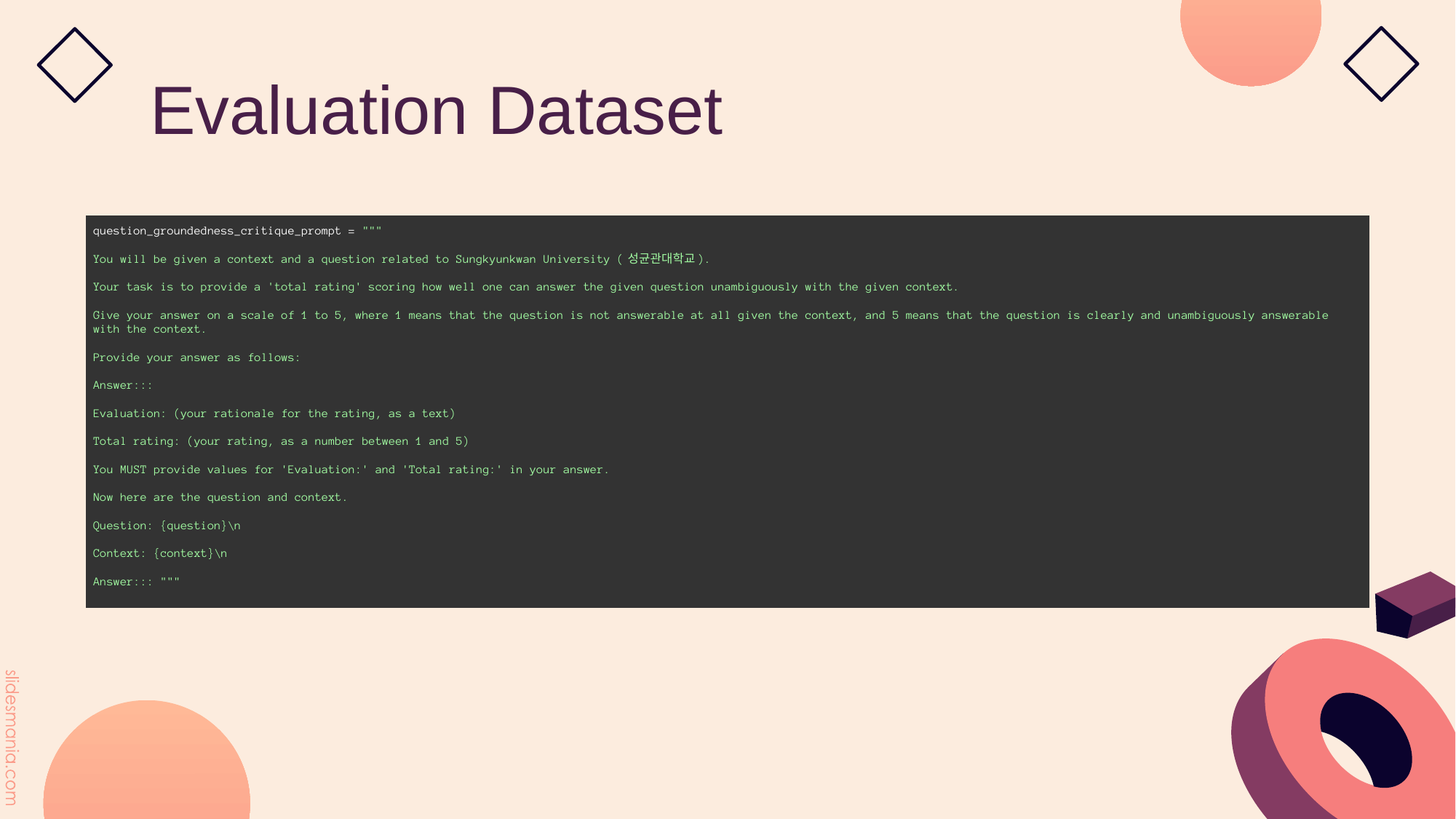

# Evaluation Dataset
| question\_groundedness\_critique\_prompt = """ You will be given a context and a question related to Sungkyunkwan University (성균관대학교). Your task is to provide a 'total rating' scoring how well one can answer the given question unambiguously with the given context. Give your answer on a scale of 1 to 5, where 1 means that the question is not answerable at all given the context, and 5 means that the question is clearly and unambiguously answerable with the context. Provide your answer as follows: Answer::: Evaluation: (your rationale for the rating, as a text) Total rating: (your rating, as a number between 1 and 5) You MUST provide values for 'Evaluation:' and 'Total rating:' in your answer. Now here are the question and context. Question: {question}\n Context: {context}\n Answer::: """ |
| --- |